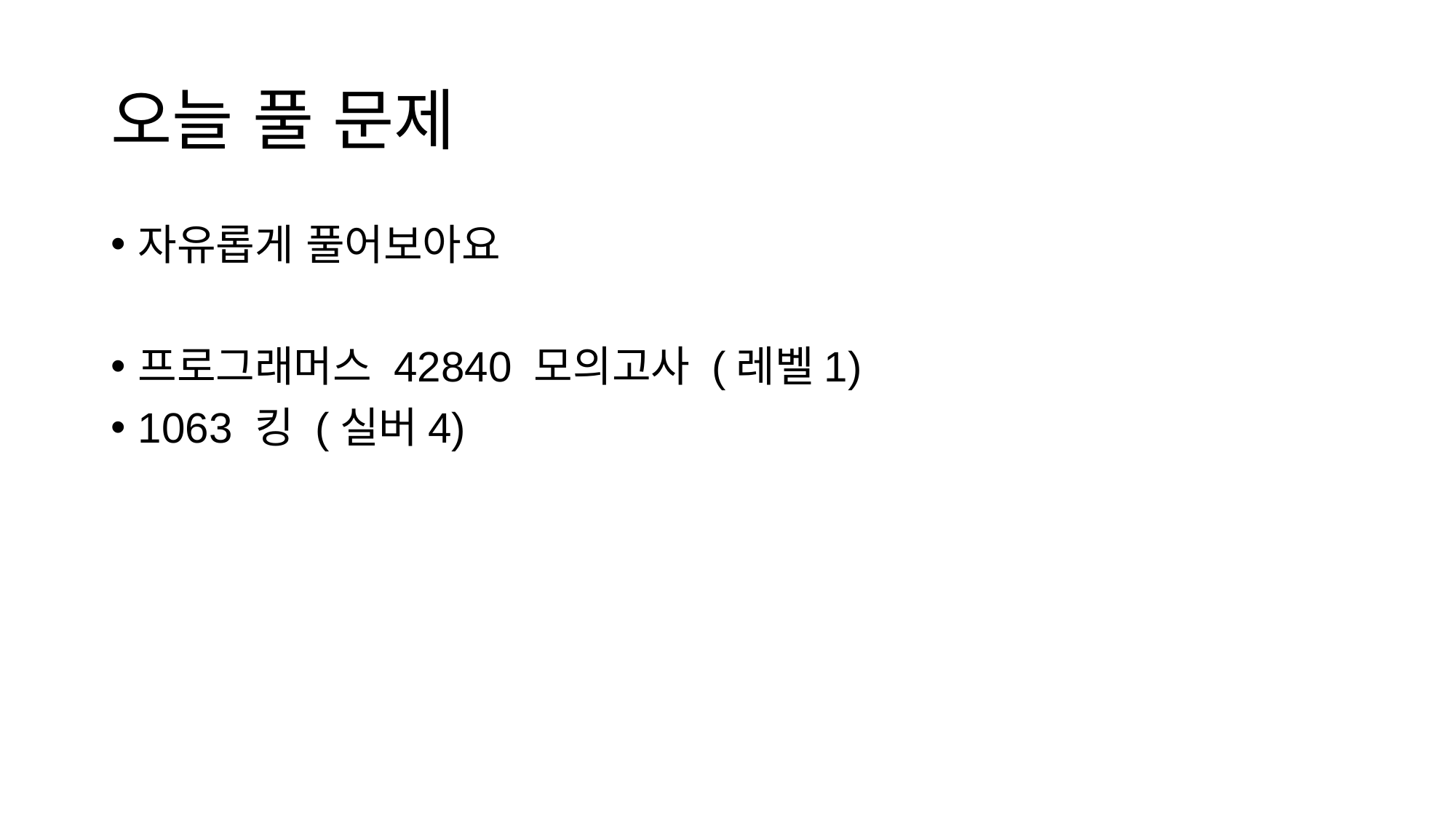

# 오늘 풀 문제
자유롭게 풀어보아요

프로그래머스 42840 모의고사 (레벨1)
1063 킹 (실버4)